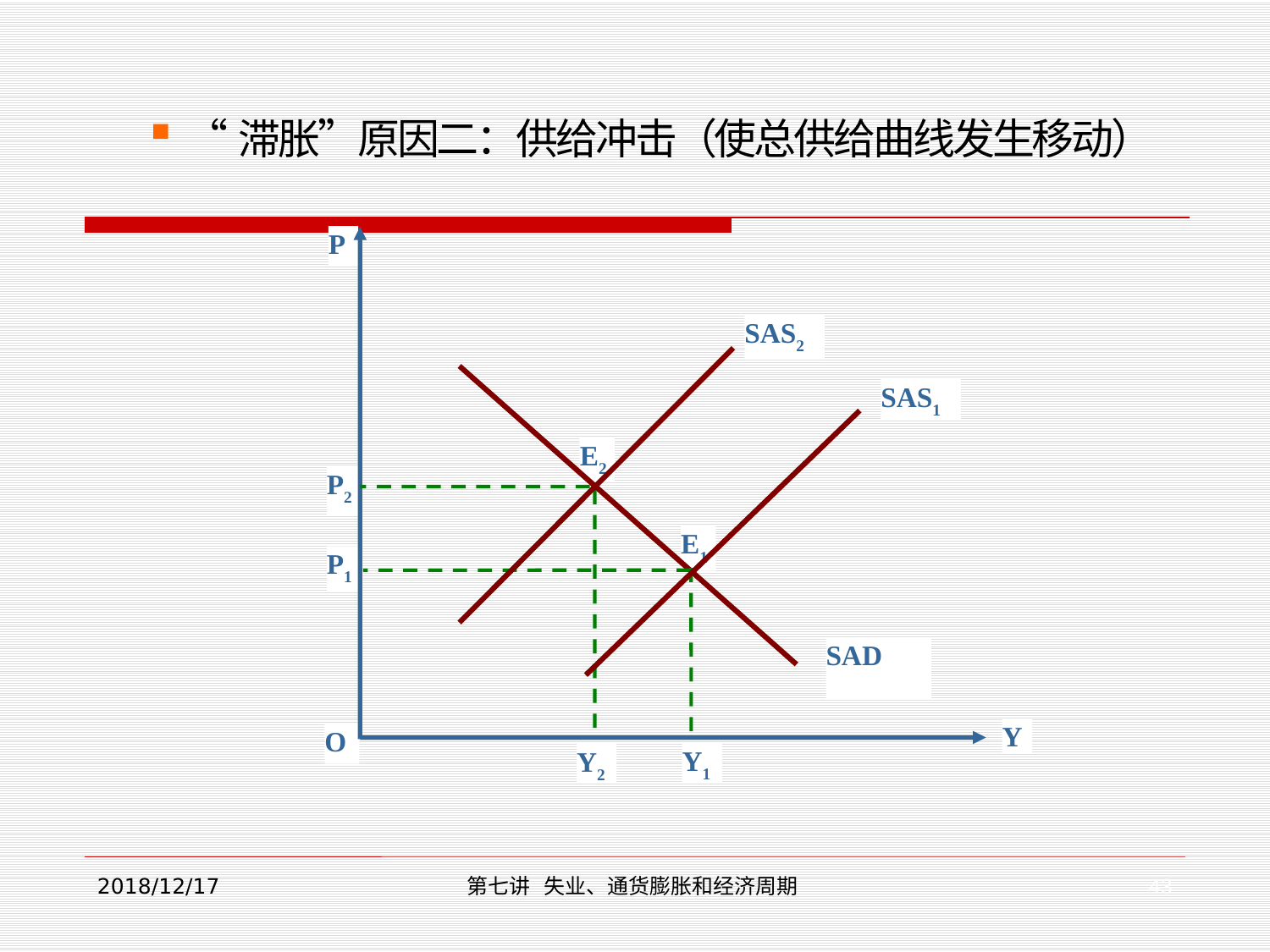

“滞胀”原因二：供给冲击（使总供给曲线发生移动）
P

SAS2

SAS1

E2
P2

E1
P1

SAD
Y
O

Y1
Y2
43
2018/12/17
第七讲   失业、通货膨胀和经济周期